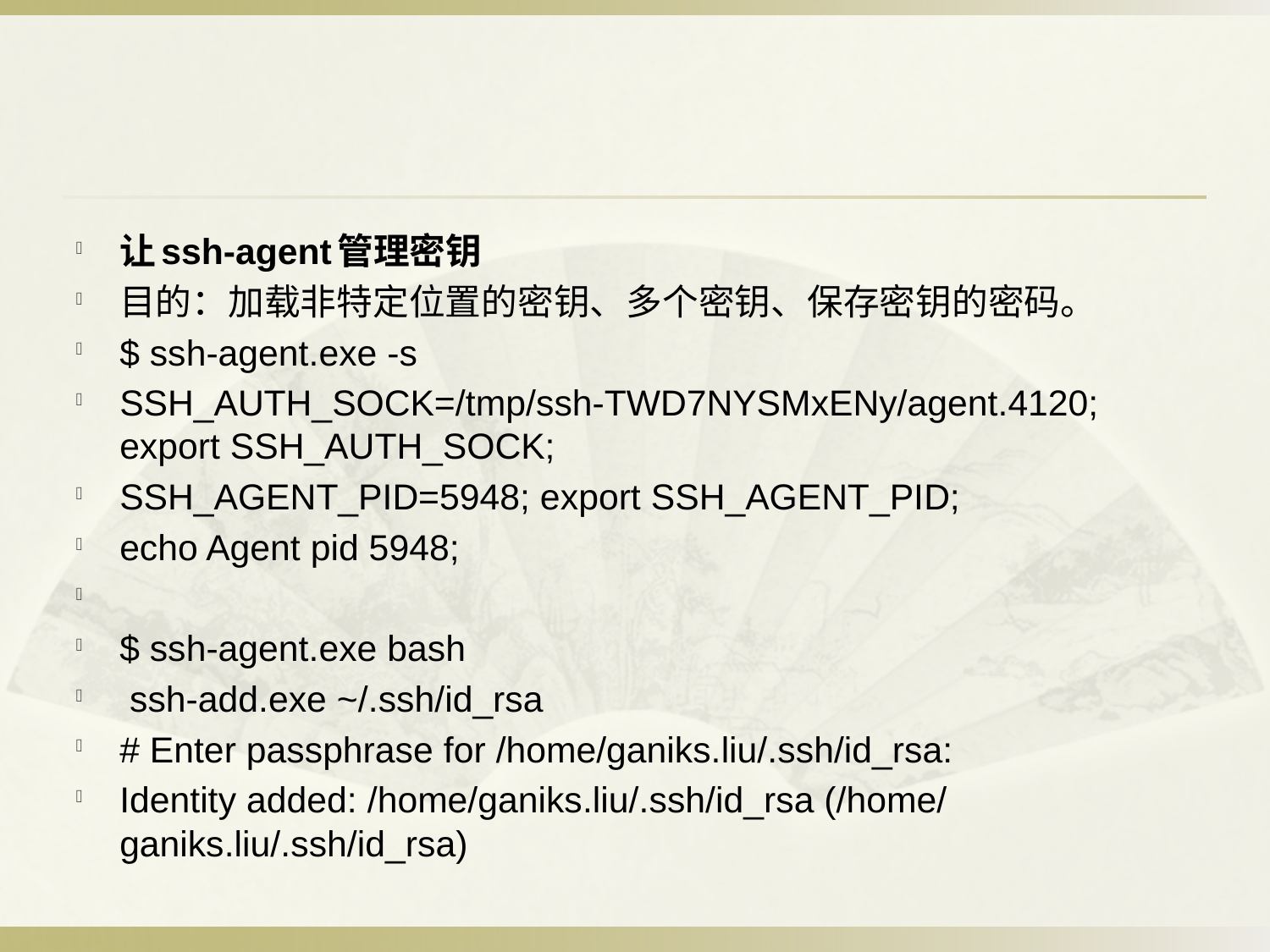

#
让ssh-agent管理密钥
目的：加载非特定位置的密钥、多个密钥、保存密钥的密码。
$ ssh-agent.exe -s
SSH_AUTH_SOCK=/tmp/ssh-TWD7NYSMxENy/agent.4120; export SSH_AUTH_SOCK;
SSH_AGENT_PID=5948; export SSH_AGENT_PID;
echo Agent pid 5948;

$ ssh-agent.exe bash
 ssh-add.exe ~/.ssh/id_rsa
# Enter passphrase for /home/ganiks.liu/.ssh/id_rsa:
Identity added: /home/ganiks.liu/.ssh/id_rsa (/home/ganiks.liu/.ssh/id_rsa)